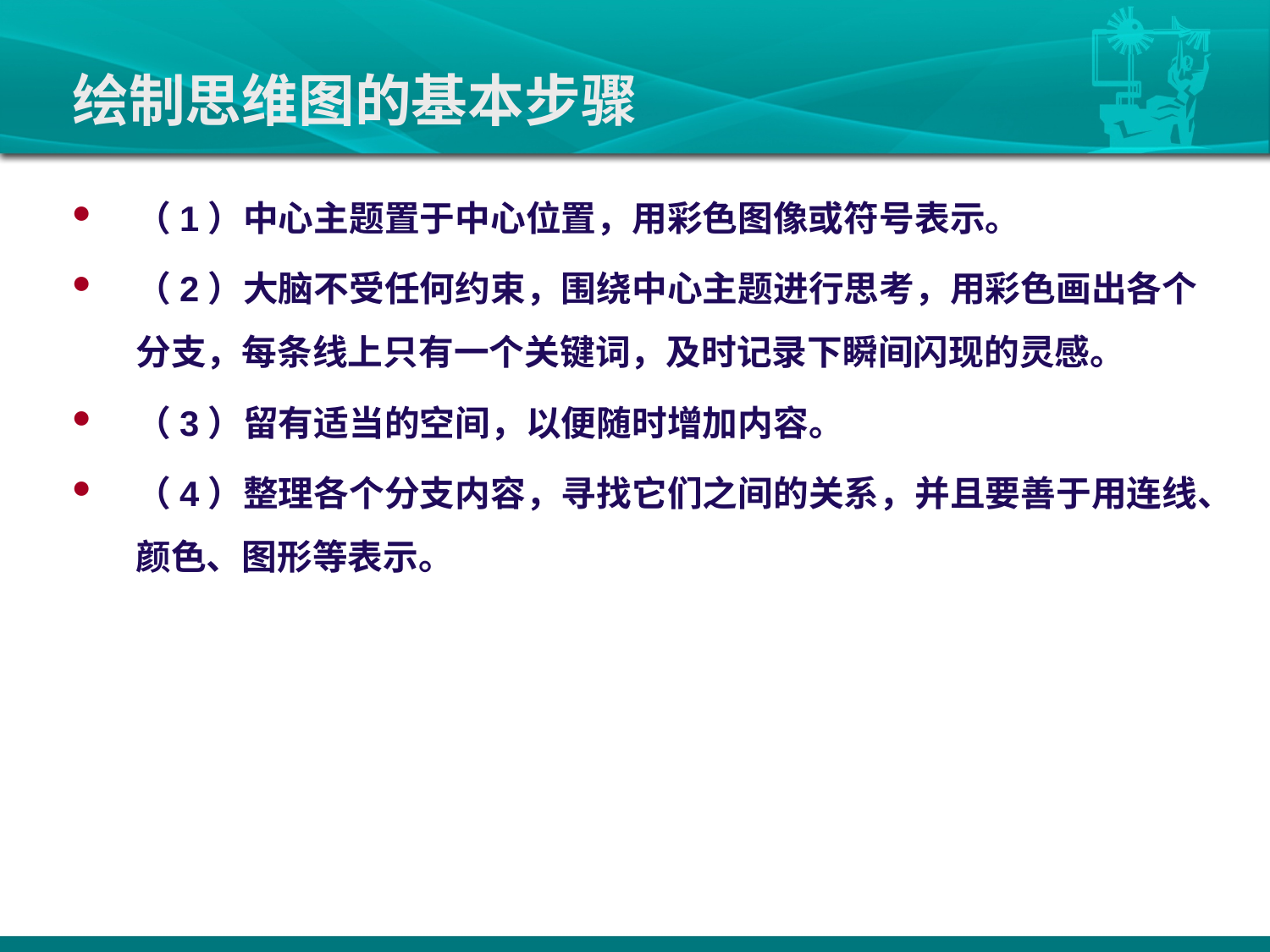

# 绘制思维图的基本步骤
（1）中心主题置于中心位置，用彩色图像或符号表示。
（2）大脑不受任何约束，围绕中心主题进行思考，用彩色画出各个分支，每条线上只有一个关键词，及时记录下瞬间闪现的灵感。
（3）留有适当的空间，以便随时增加内容。
（4）整理各个分支内容，寻找它们之间的关系，并且要善于用连线、颜色、图形等表示。